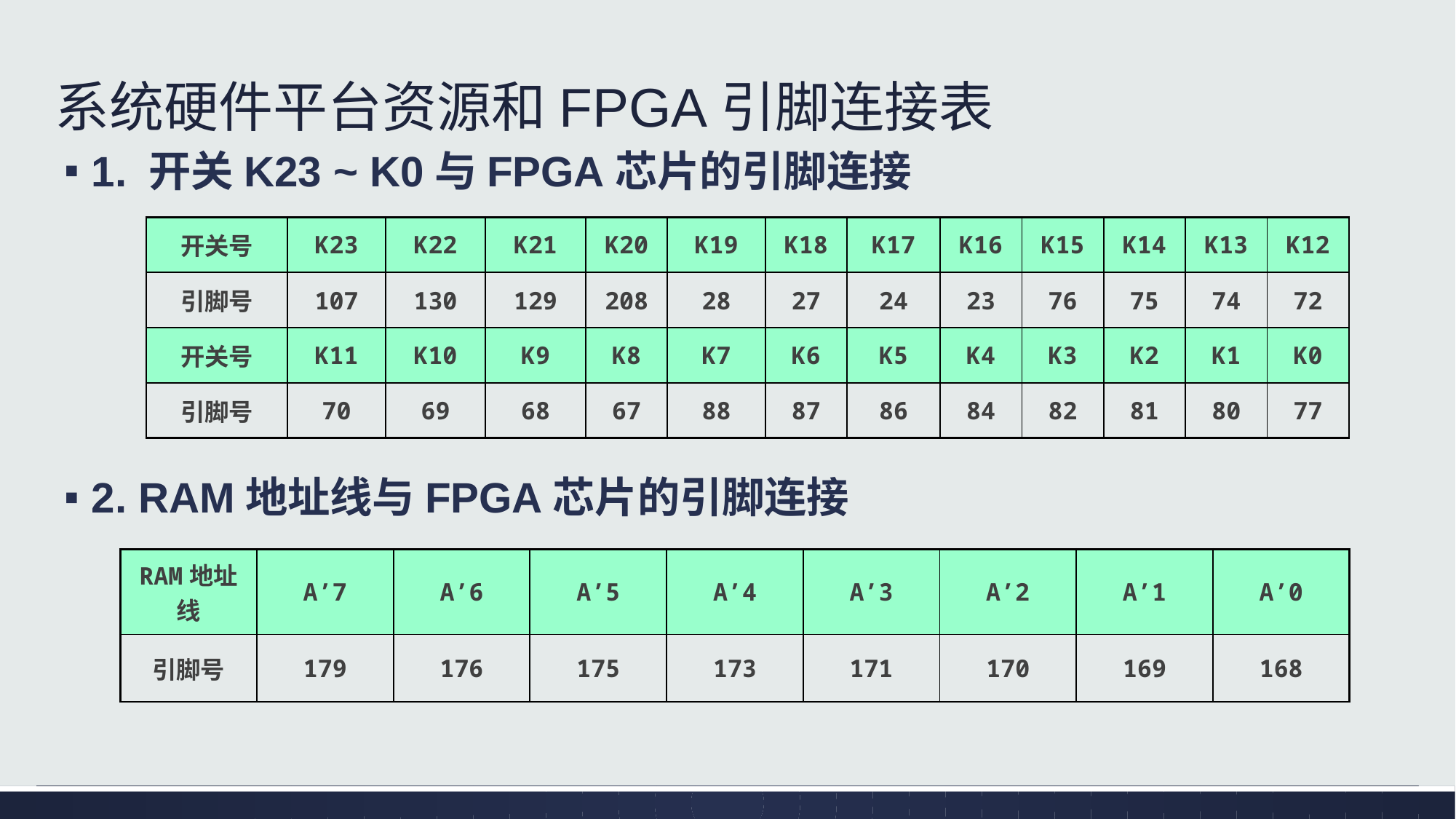

# 系统硬件平台资源和FPGA引脚连接表
1. 开关K23 ~ K0与FPGA芯片的引脚连接

2. RAM地址线与FPGA芯片的引脚连接

| 开关号 | K23 | K22 | K21 | K20 | K19 | K18 | K17 | K16 | K15 | K14 | K13 | K12 |
| --- | --- | --- | --- | --- | --- | --- | --- | --- | --- | --- | --- | --- |
| 引脚号 | 107 | 130 | 129 | 208 | 28 | 27 | 24 | 23 | 76 | 75 | 74 | 72 |
| 开关号 | K11 | K10 | K9 | K8 | K7 | K6 | K5 | K4 | K3 | K2 | K1 | K0 |
| 引脚号 | 70 | 69 | 68 | 67 | 88 | 87 | 86 | 84 | 82 | 81 | 80 | 77 |
| RAM地址线 | A’7 | A’6 | A’5 | A’4 | A’3 | A’2 | A’1 | A’0 |
| --- | --- | --- | --- | --- | --- | --- | --- | --- |
| 引脚号 | 179 | 176 | 175 | 173 | 171 | 170 | 169 | 168 |